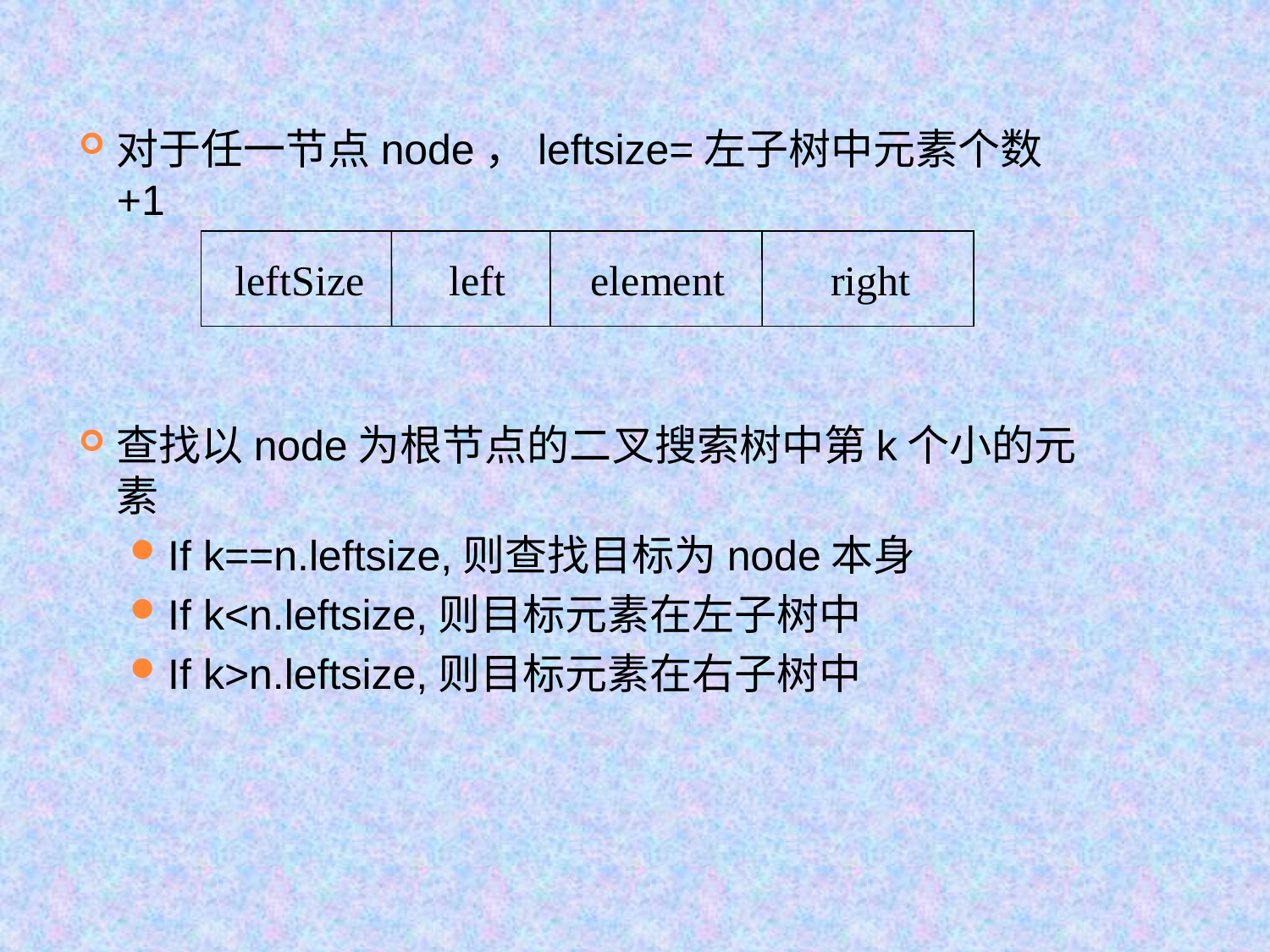

对于任一节点node，leftsize=左子树中元素个数+1

查找以node为根节点的二叉搜索树中第k个小的元素
If k==n.leftsize,则查找目标为node本身
If k<n.leftsize,则目标元素在左子树中
If k>n.leftsize,则目标元素在右子树中
  leftSize        left        element          right